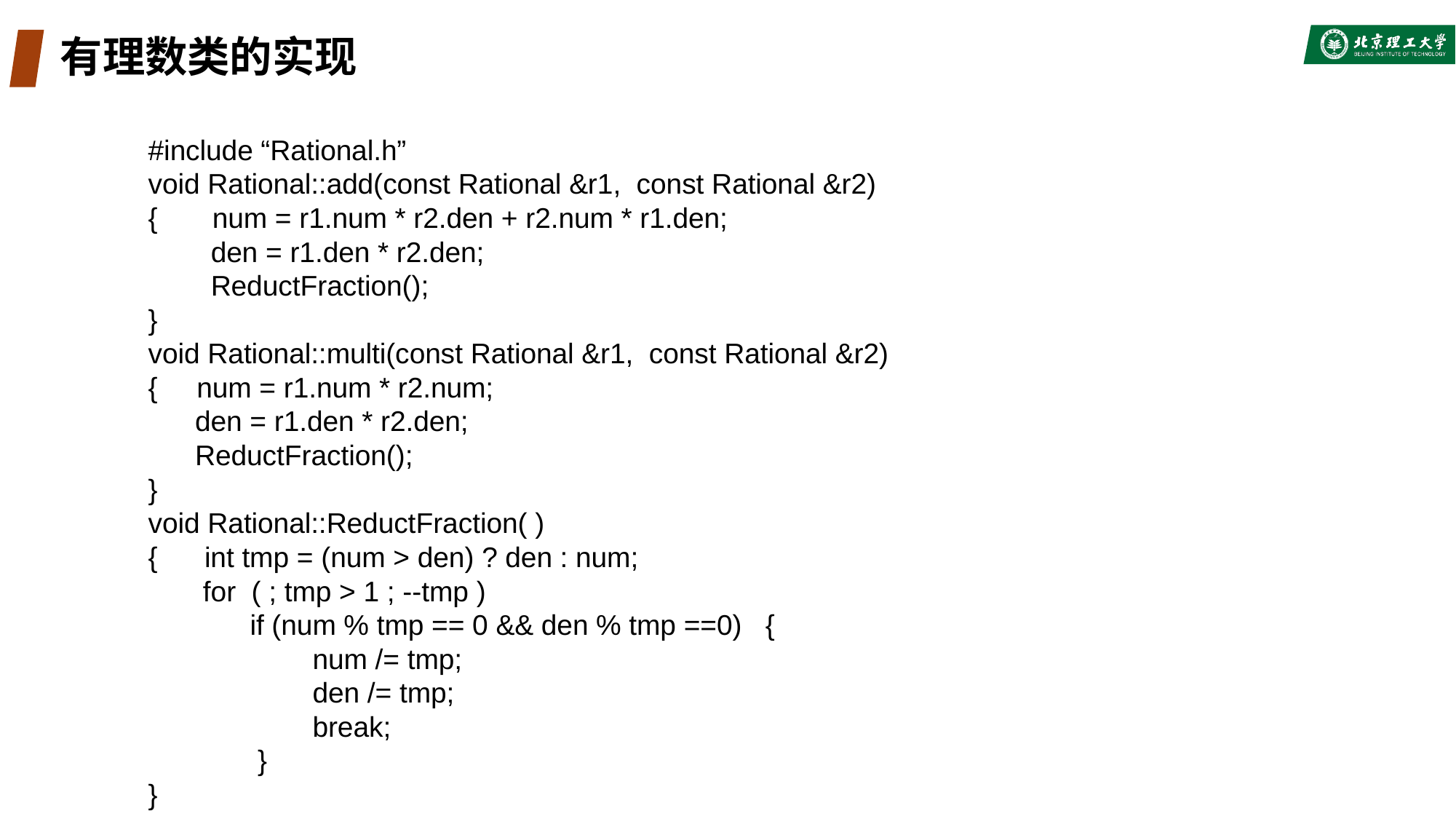

# 有理数类的实现
#include “Rational.h”
void Rational::add(const Rational &r1,  const Rational &r2)
{       num = r1.num * r2.den + r2.num * r1.den;
        den = r1.den * r2.den;
        ReductFraction();
}
void Rational::multi(const Rational &r1,  const Rational &r2)
{     num = r1.num * r2.num;
      den = r1.den * r2.den;
      ReductFraction();
}
void Rational::ReductFraction( )
{      int tmp = (num > den) ? den : num;
       for  ( ; tmp > 1 ; --tmp )
             if (num % tmp == 0 && den % tmp ==0)   {
                     num /= tmp;
                     den /= tmp;
                     break;
              }
}